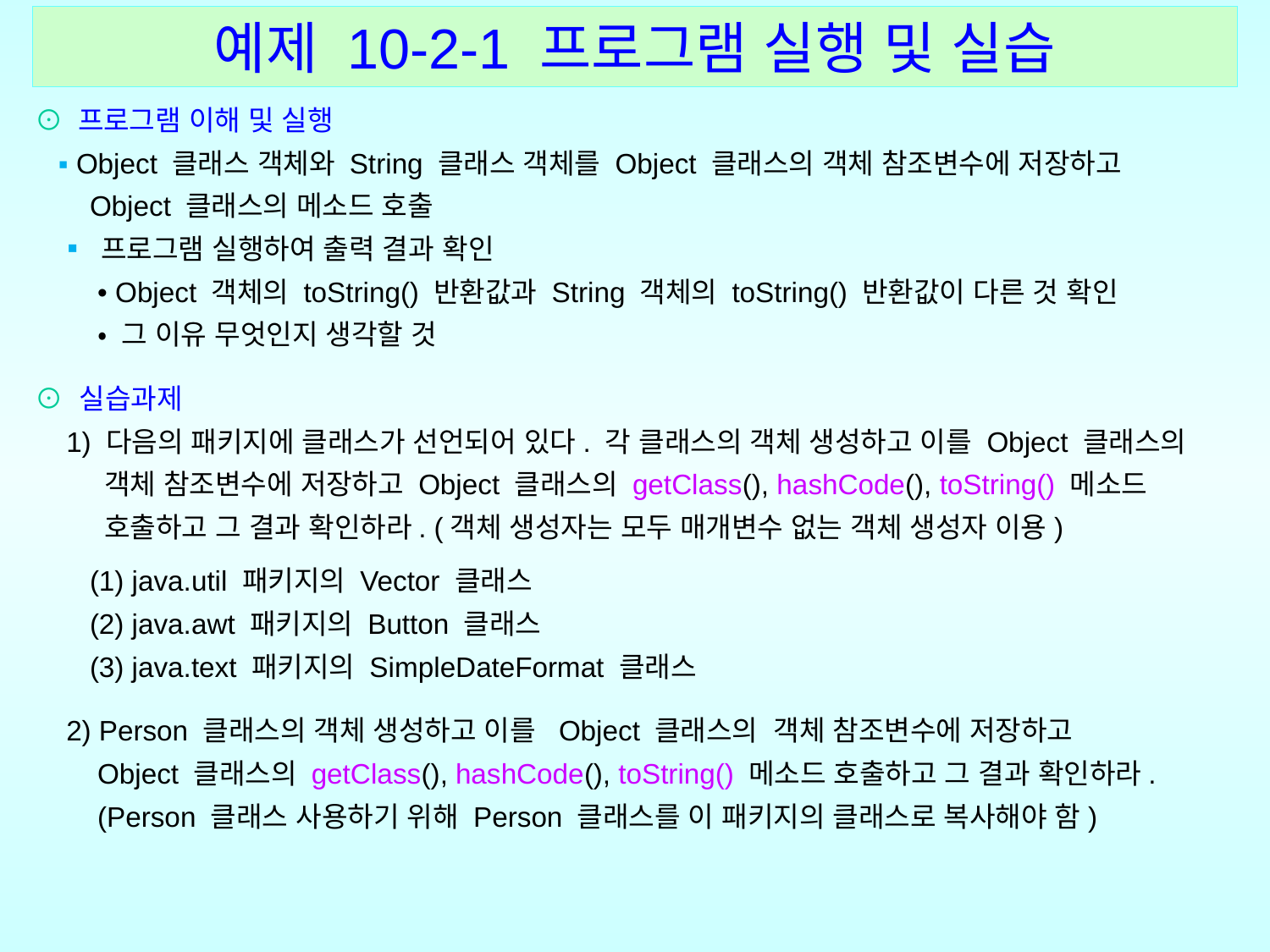

예제 10-2-1 프로그램 실행 및 실습
⊙ 프로그램 이해 및 실행
   ▪ Object 클래스 객체와 String 클래스 객체를 Object 클래스의 객체 참조변수에 저장하고
       Object 클래스의 메소드 호출
   ▪ 프로그램 실행하여 출력 결과 확인
        • Object 객체의 toString() 반환값과 String 객체의 toString() 반환값이 다른 것 확인
        • 그 이유 무엇인지 생각할 것
⊙ 실습과제
    1) 다음의 패키지에 클래스가 선언되어 있다. 각 클래스의 객체 생성하고 이를 Object 클래스의
        객체 참조변수에 저장하고 Object 클래스의 getClass(), hashCode(), toString() 메소드
        호출하고 그 결과 확인하라. (객체 생성자는 모두 매개변수 없는 객체 생성자 이용)
       (1) java.util 패키지의 Vector 클래스
       (2) java.awt 패키지의 Button 클래스
       (3) java.text 패키지의 SimpleDateFormat 클래스
    2) Person 클래스의 객체 생성하고 이를  Object 클래스의  객체 참조변수에 저장하고
        Object 클래스의 getClass(), hashCode(), toString() 메소드 호출하고 그 결과 확인하라.
        (Person 클래스 사용하기 위해 Person 클래스를 이 패키지의 클래스로 복사해야 함)